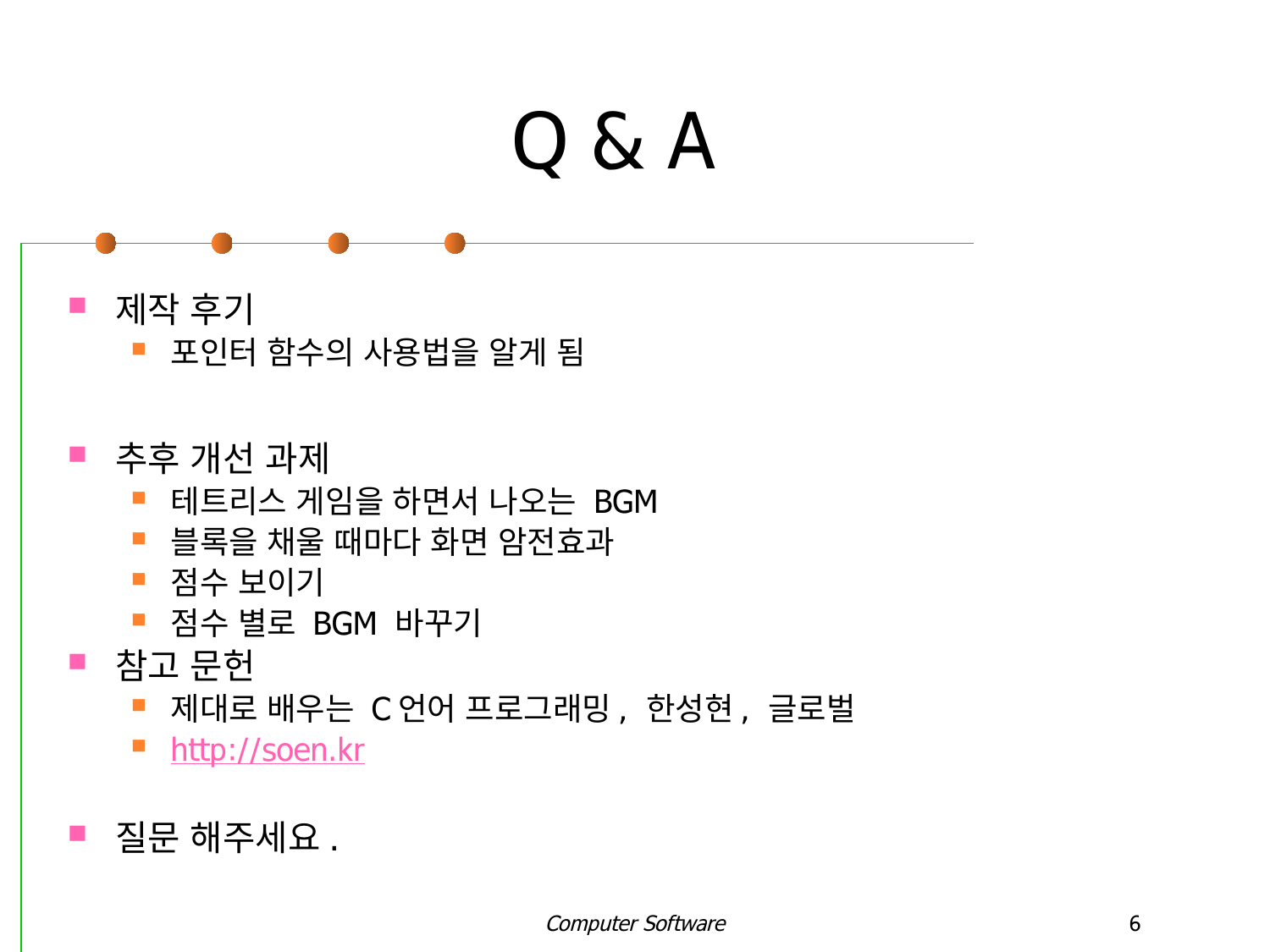

# Q & A
제작 후기
포인터 함수의 사용법을 알게 됨

추후 개선 과제
테트리스 게임을 하면서 나오는 BGM
블록을 채울 때마다 화면 암전효과
점수 보이기
점수 별로 BGM 바꾸기
참고 문헌
제대로 배우는 C언어 프로그래밍, 한성현, 글로벌
http://soen.kr

질문 해주세요.
Computer Software
6